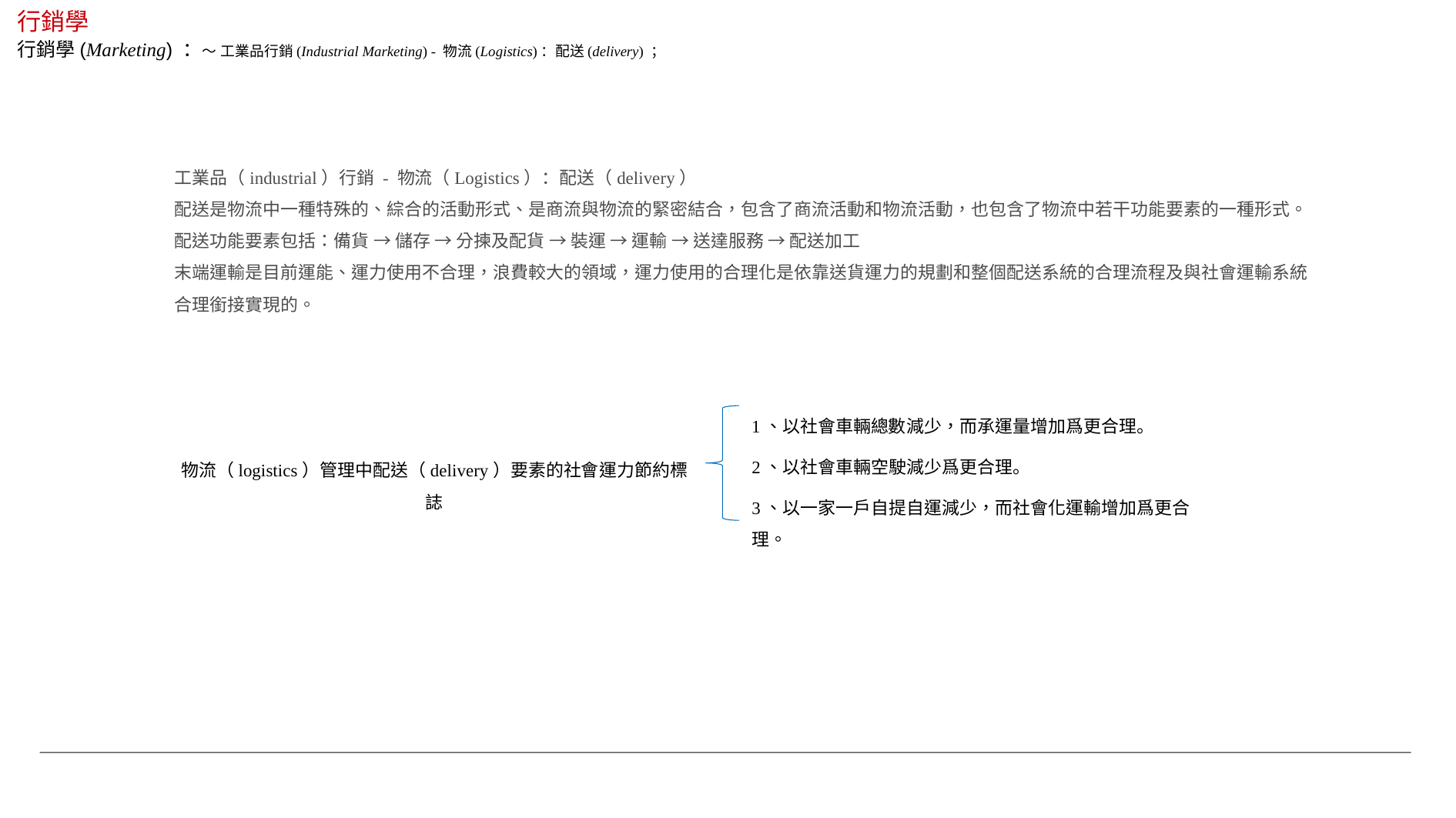

行銷學
行銷學(Marketing) ：～ 工業品行銷(Industrial Marketing) - 物流(Logistics)：配送(delivery) ；
工業品（industrial）行銷 - 物流（Logistics）：配送（delivery）
配送是物流中一種特殊的、綜合的活動形式、是商流與物流的緊密結合，包含了商流活動和物流活動，也包含了物流中若干功能要素的一種形式。
配送功能要素包括：備貨 → 儲存 → 分揀及配貨 → 裝運 → 運輸 → 送達服務 → 配送加工
末端運輸是目前運能、運力使用不合理，浪費較大的領域，運力使用的合理化是依靠送貨運力的規劃和整個配送系統的合理流程及與社會運輸系統合理銜接實現的。
1、以社會車輛總數減少，而承運量增加爲更合理。

2、以社會車輛空駛減少爲更合理。
物流（logistics）管理中配送（delivery）要素的社會運力節約標誌
3、以一家一戶自提自運減少，而社會化運輸增加爲更合理。